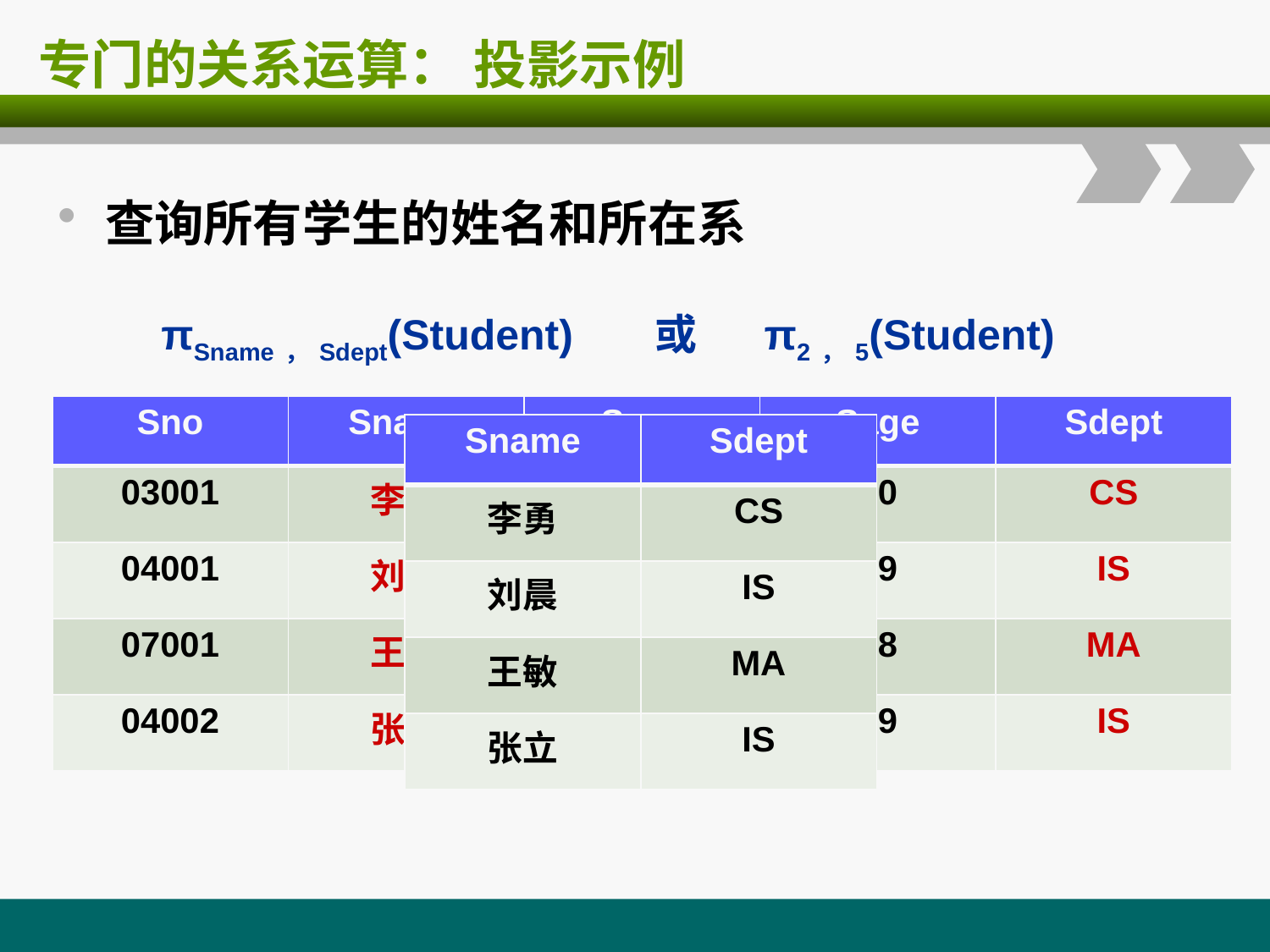

# 专门的关系运算： 投影示例
查询所有学生的姓名和所在系

πSname，Sdept(Student)      或      π2，5(Student)

| Sno | Sname | Ssex | Sage | Sdept |
| --- | --- | --- | --- | --- |
| 03001 | 李勇 | 男 | 20 | CS |
| 04001 | 刘晨 | 女 | 19 | IS |
| 07001 | 王敏 | 女 | 18 | MA |
| 04002 | 张立 | 男 | 19 | IS |
| Sname | Sdept |
| --- | --- |
| 李勇 | CS |
| 刘晨 | IS |
| 王敏 | MA |
| 张立 | IS |